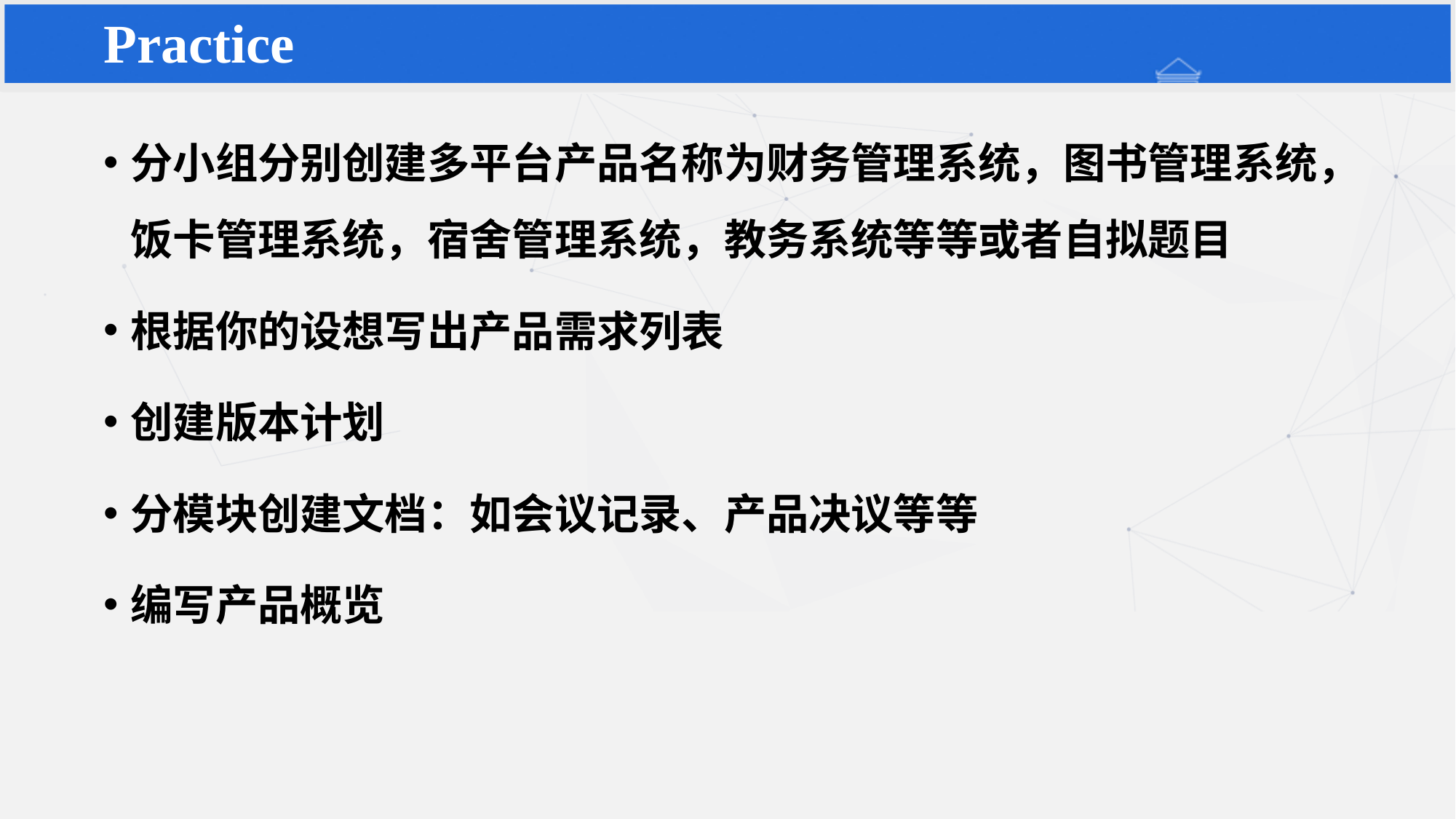

Practice
分小组分别创建多平台产品名称为财务管理系统，图书管理系统，饭卡管理系统，宿舍管理系统，教务系统等等或者自拟题目
根据你的设想写出产品需求列表
创建版本计划
分模块创建文档：如会议记录、产品决议等等
编写产品概览